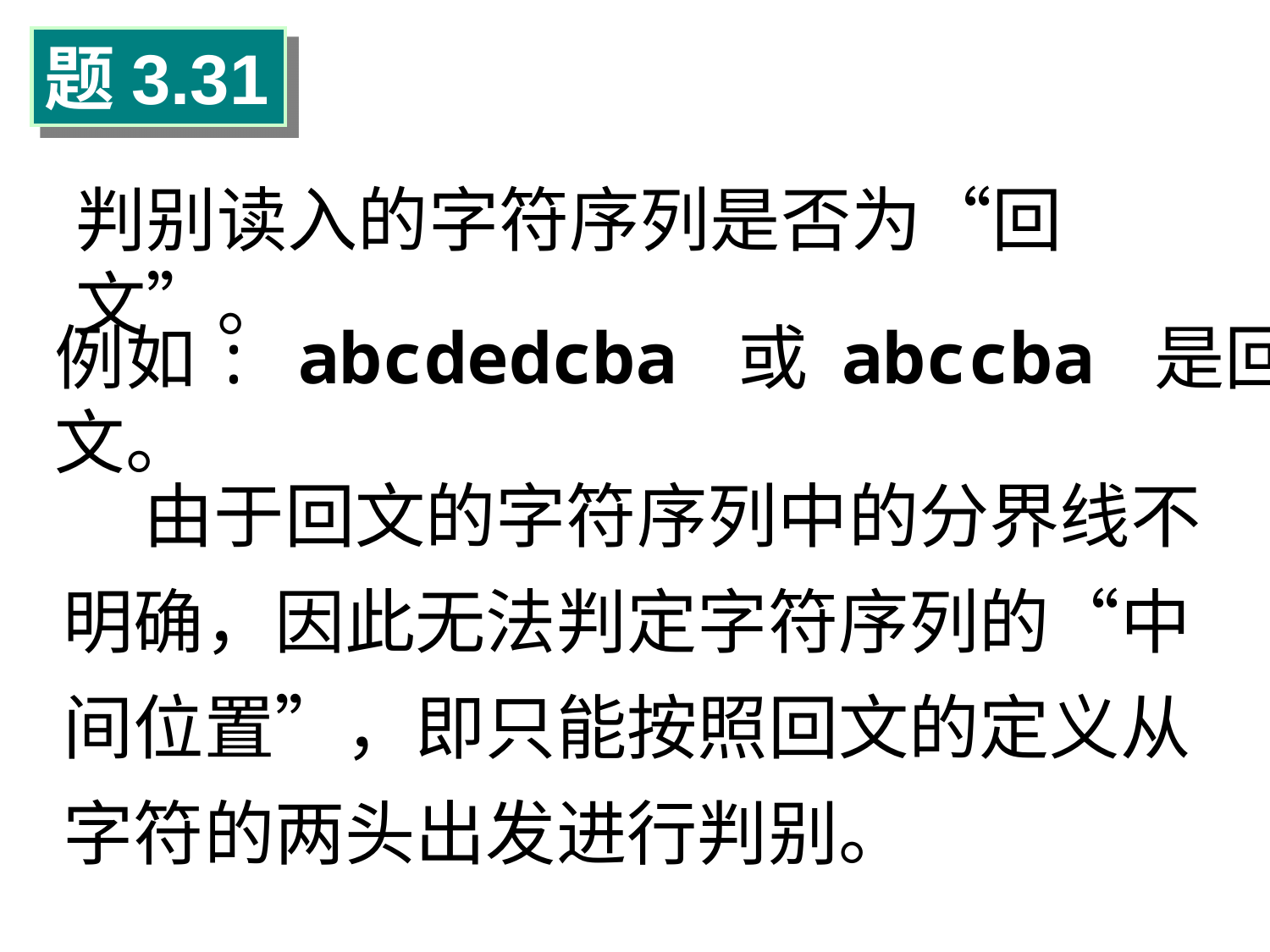

题3.31
判别读入的字符序列是否为“回文”。
例如: abcdedcba 或 abccba 是回文。
    由于回文的字符序列中的分界线不明确，因此无法判定字符序列的“中间位置”，即只能按照回文的定义从字符的两头出发进行判别。